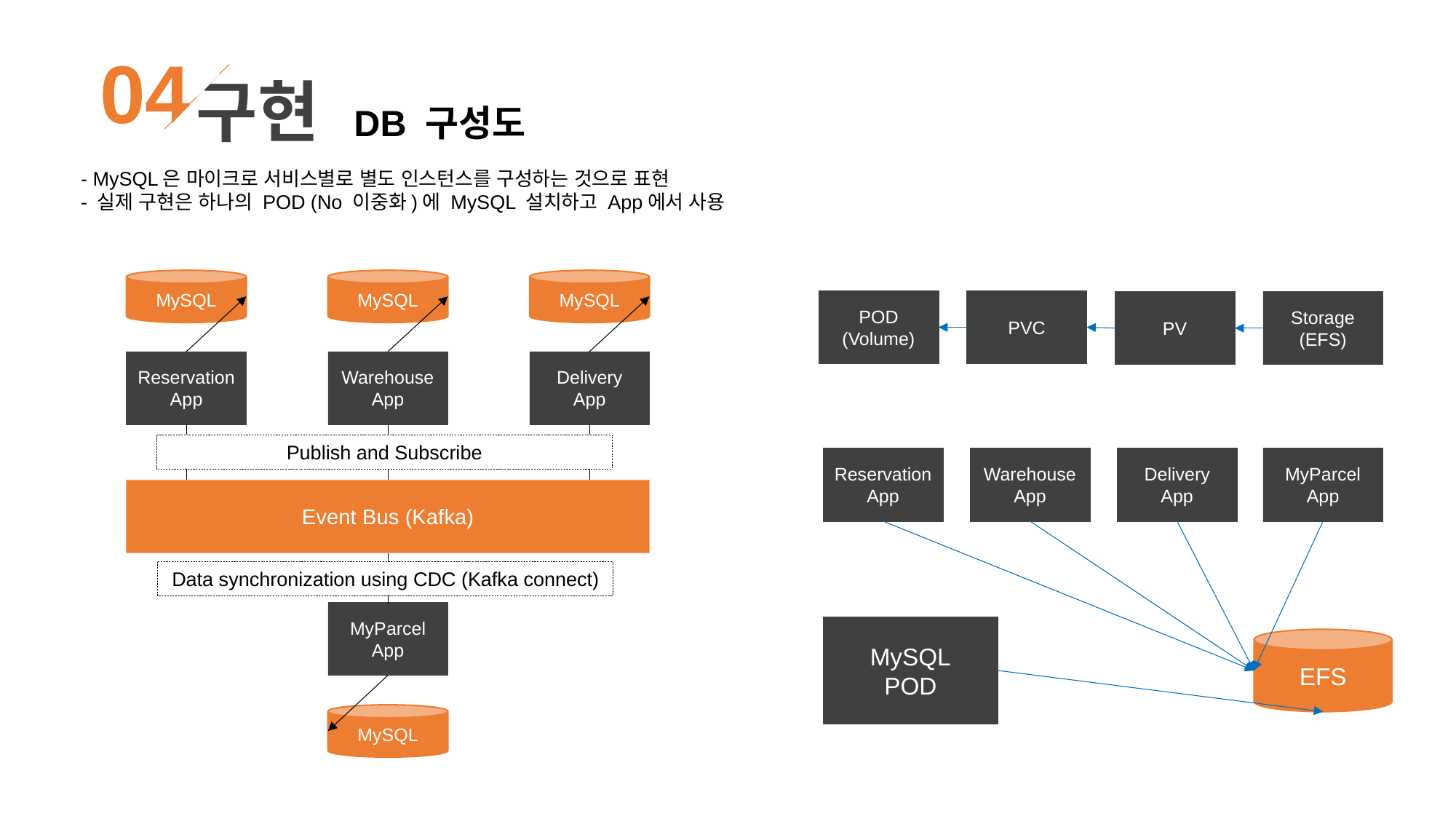

04

구현 DB 구성도

- MySQL은 마이크로 서비스별로 별도 인스턴스를 구성하는 것으로 표현
- 실제 구현은 하나의 POD (No 이중화)에 MySQL 설치하고 App에서 사용
MySQL
MySQL
MySQL
POD
(Volume)
PVC
PV
Storage
(EFS)
Reservation
App
Warehouse
App
Delivery
App
Publish and Subscribe
Reservation
App
Warehouse
App
Delivery
App
MyParcel
App
Event Bus (Kafka)
Data synchronization using CDC (Kafka connect)
MyParcel
App
MySQL
POD
EFS
MySQL